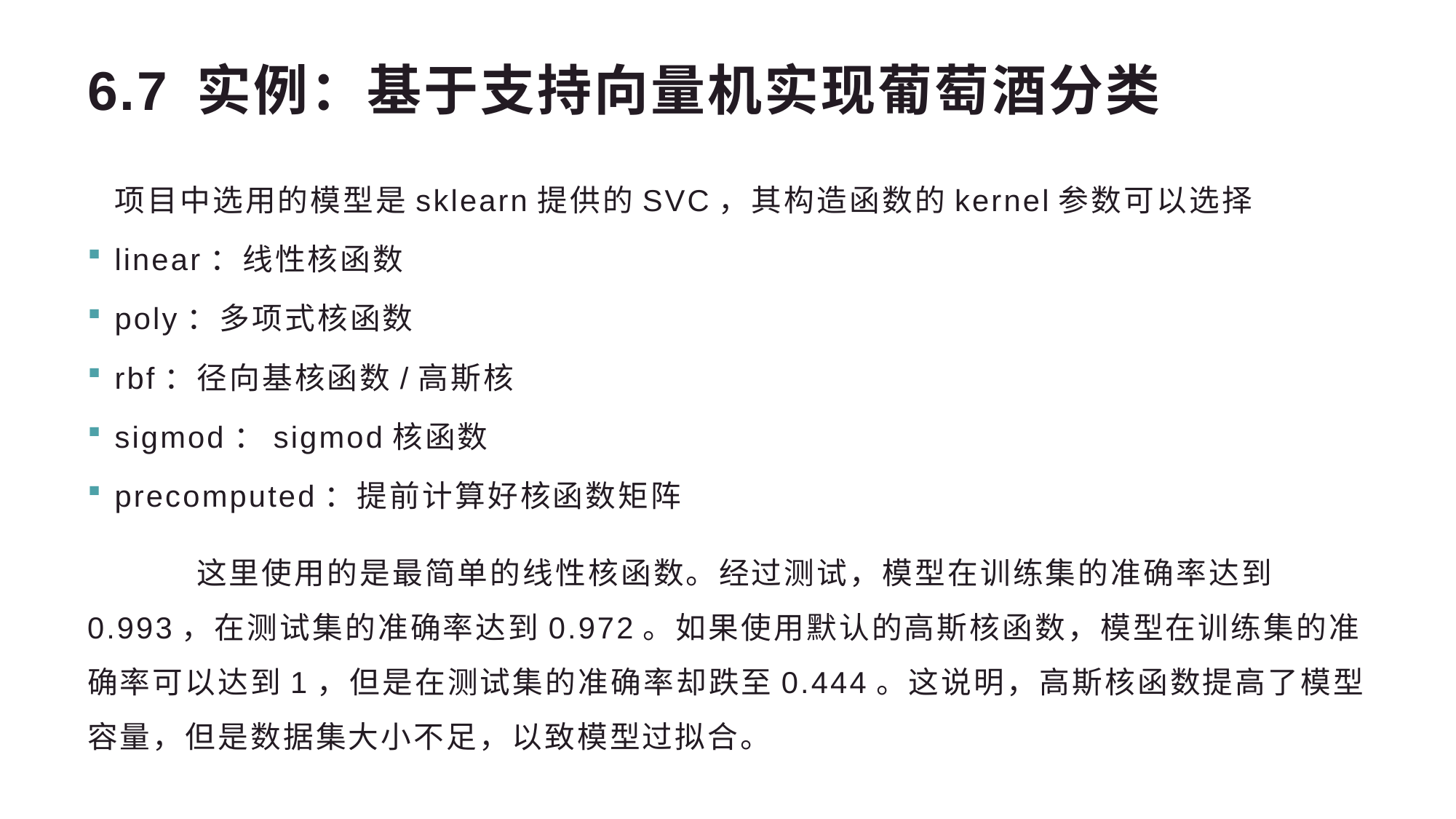

# 6.7	实例：基于支持向量机实现葡萄酒分类
项目中选用的模型是sklearn提供的SVC，其构造函数的kernel参数可以选择
linear：线性核函数
poly：多项式核函数
rbf：径向基核函数/高斯核
sigmod：sigmod核函数
precomputed：提前计算好核函数矩阵
	这里使用的是最简单的线性核函数。经过测试，模型在训练集的准确率达到0.993，在测试集的准确率达到0.972。如果使用默认的高斯核函数，模型在训练集的准确率可以达到1，但是在测试集的准确率却跌至0.444。这说明，高斯核函数提高了模型容量，但是数据集大小不足，以致模型过拟合。